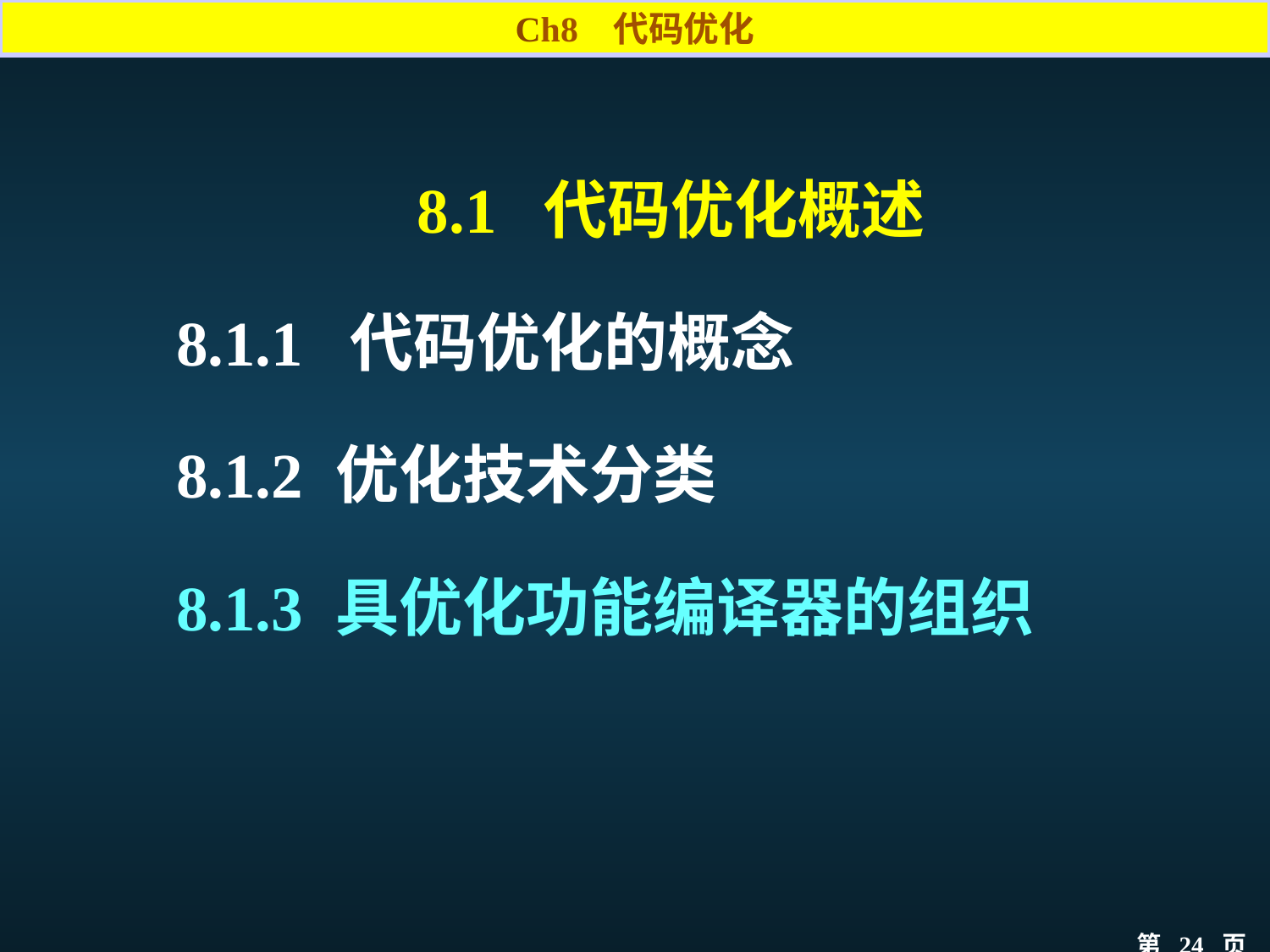

Ch8   代码优化
 8.1  代码优化概述
8.1.1  代码优化的概念
8.1.2 优化技术分类
8.1.3 具优化功能编译器的组织